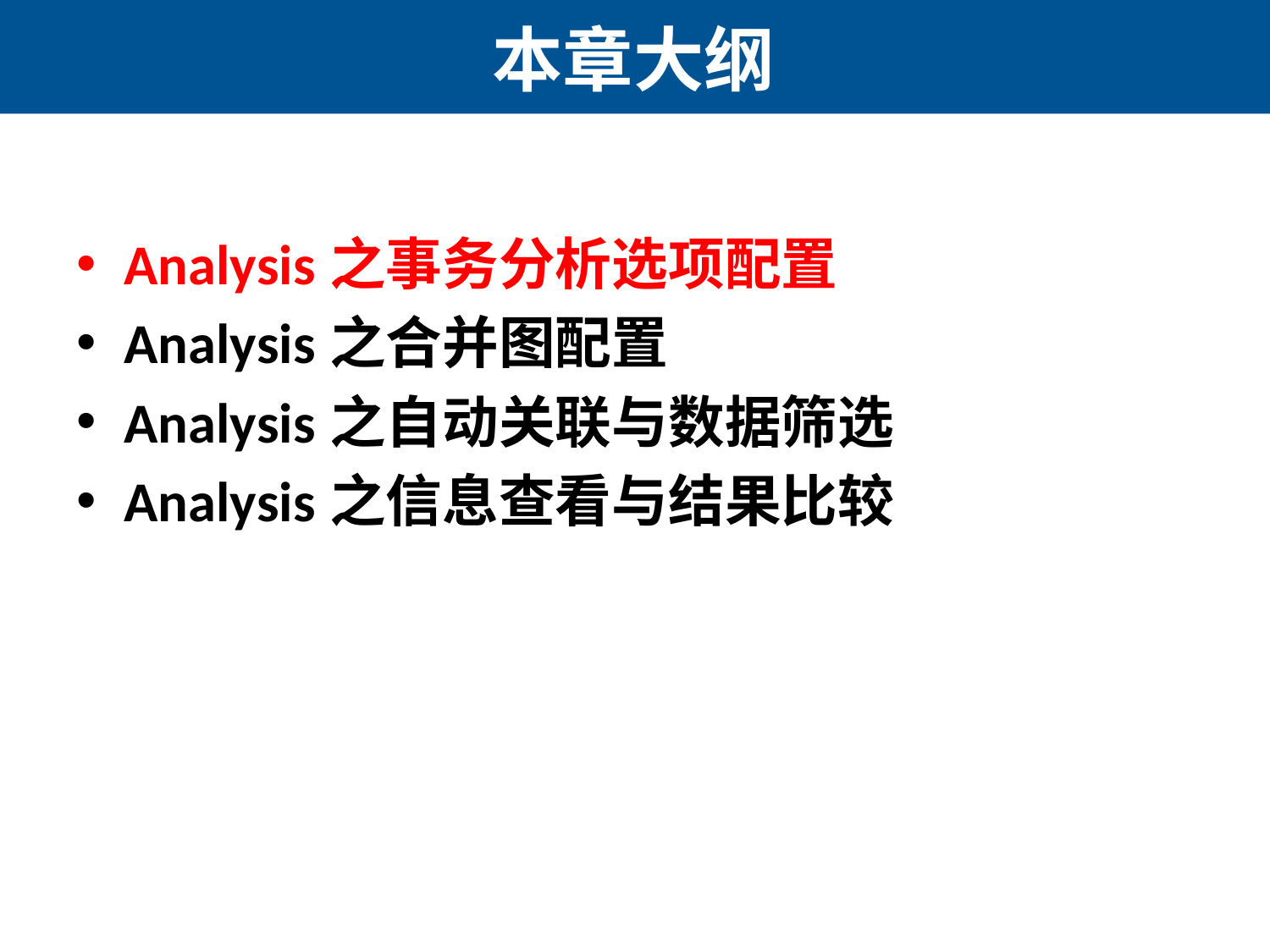

# 本章大纲
Analysis之事务分析选项配置
Analysis之合并图配置
Analysis之自动关联与数据筛选
Analysis之信息查看与结果比较